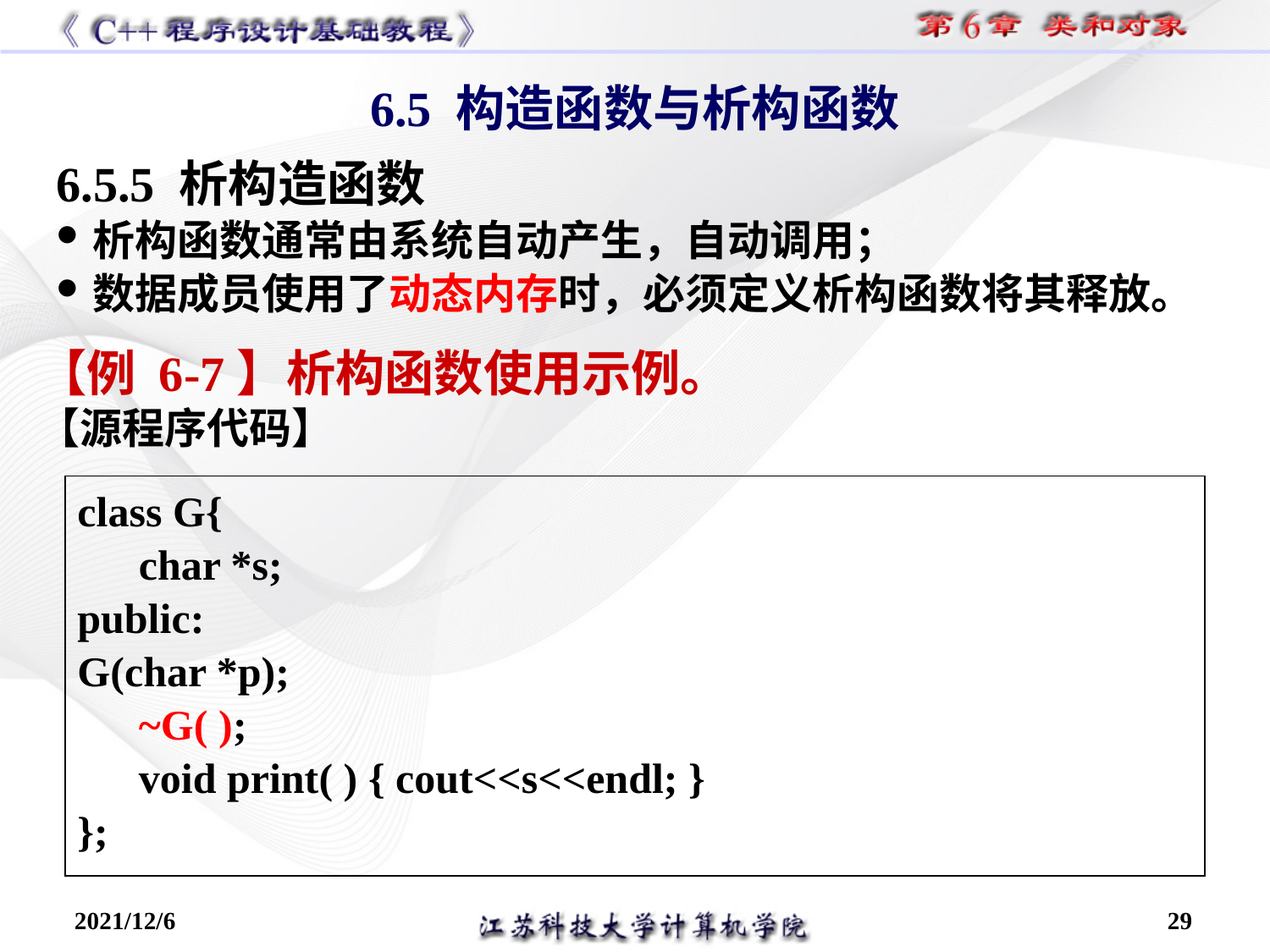

6.5 构造函数与析构函数
6.5.5 析构造函数
析构函数通常由系统自动产生，自动调用；
数据成员使用了动态内存时，必须定义析构函数将其释放。
【例 6-7】析构函数使用示例。
【源程序代码】
class G{
char *s;
public:
G(char *p);
~G( );
void print( ) { cout<<s<<endl; }
};